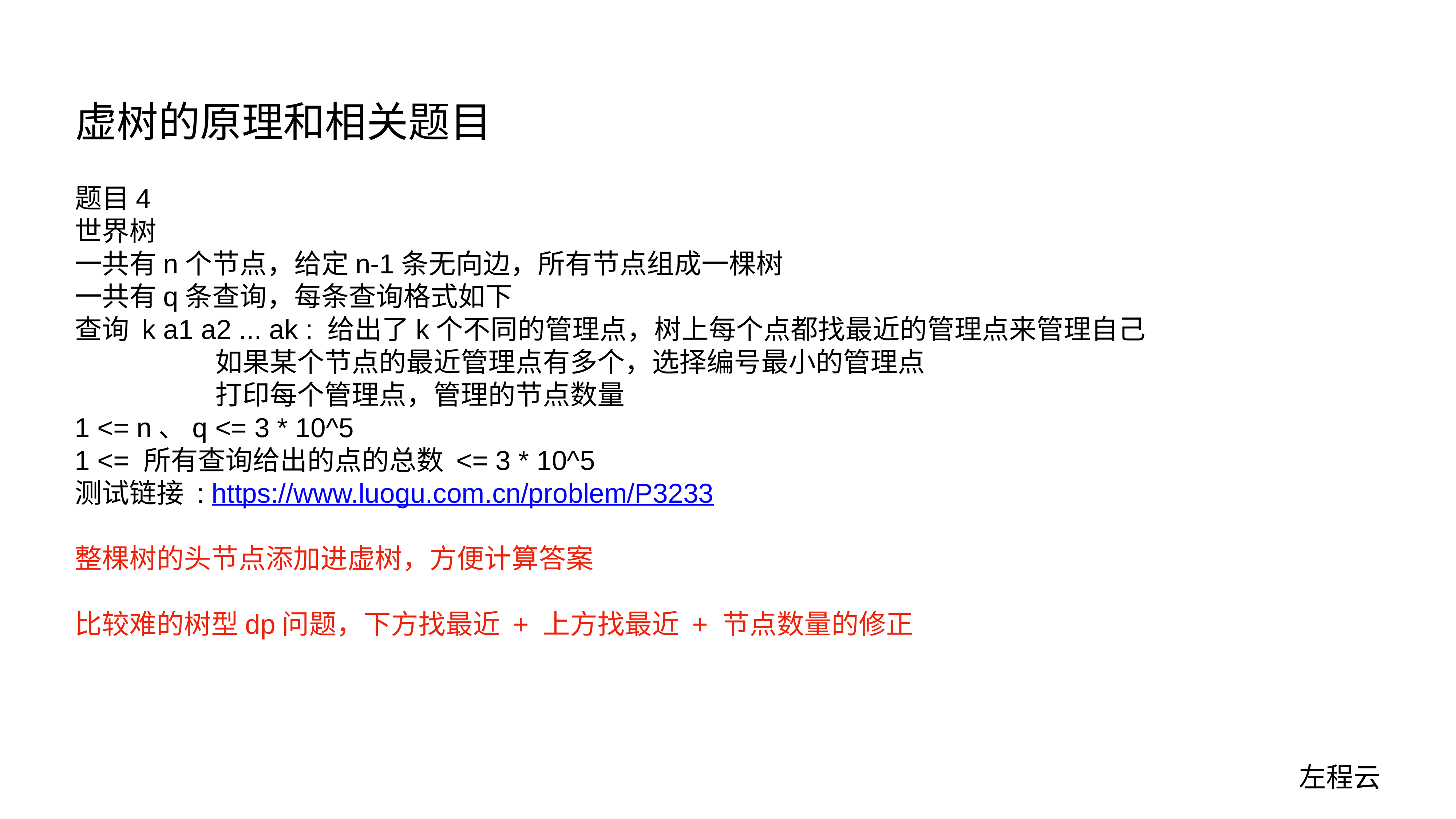

# 虚树的原理和相关题目
题目4
世界树
一共有n个节点，给定n-1条无向边，所有节点组成一棵树
一共有q条查询，每条查询格式如下
查询 k a1 a2 ... ak : 给出了k个不同的管理点，树上每个点都找最近的管理点来管理自己
                      如果某个节点的最近管理点有多个，选择编号最小的管理点
                      打印每个管理点，管理的节点数量
1 <= n、q <= 3 * 10^5
1 <= 所有查询给出的点的总数 <= 3 * 10^5
测试链接 : https://www.luogu.com.cn/problem/P3233

整棵树的头节点添加进虚树，方便计算答案

比较难的树型dp问题，下方找最近 + 上方找最近 + 节点数量的修正
左程云